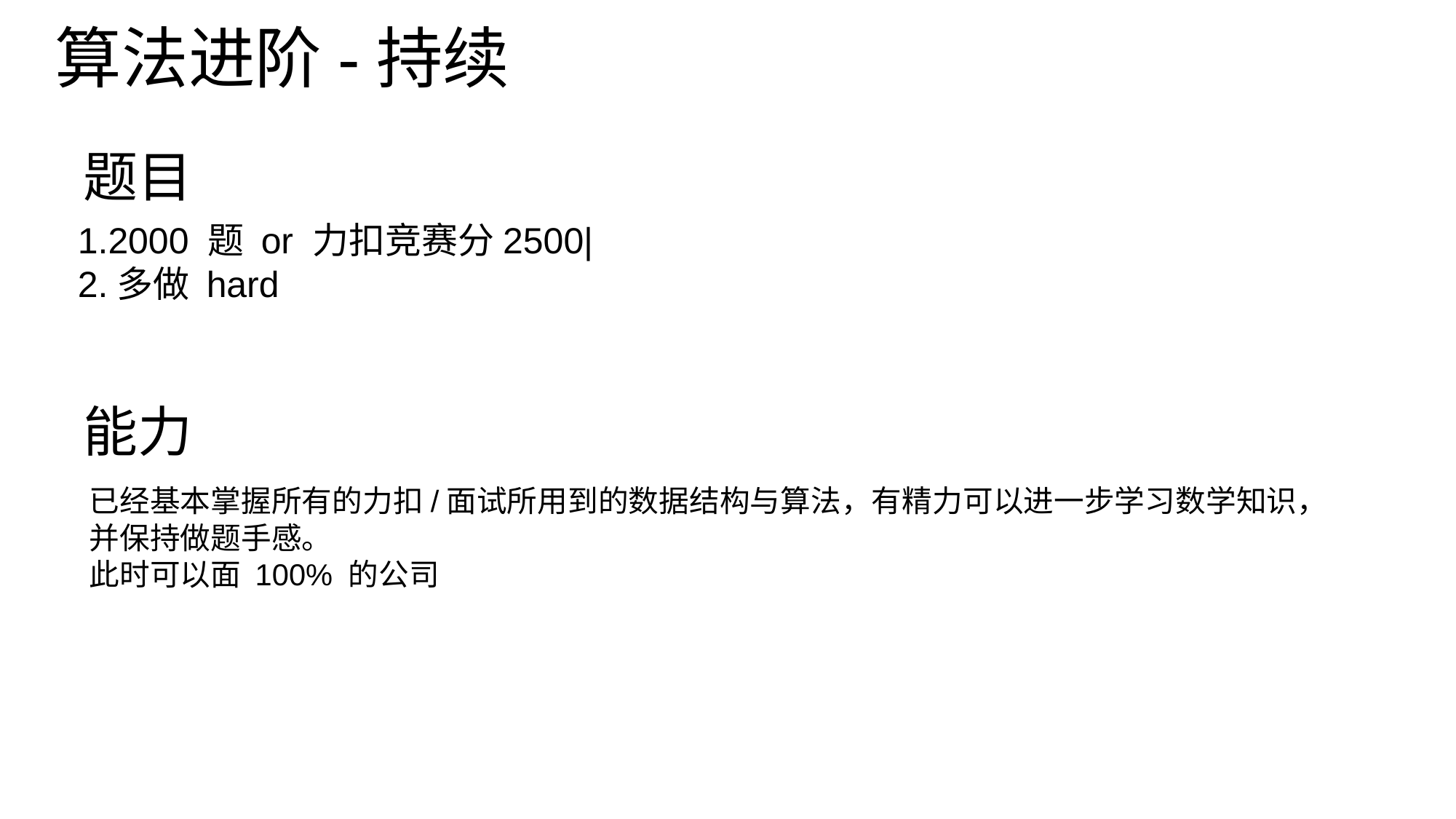

算法进阶-持续
题目
1.2000 题 or 力扣竞赛分2500|
2.多做 hard

能力
已经基本掌握所有的力扣/面试所用到的数据结构与算法，有精力可以进一步学习数学知识，并保持做题手感。
此时可以面 100% 的公司